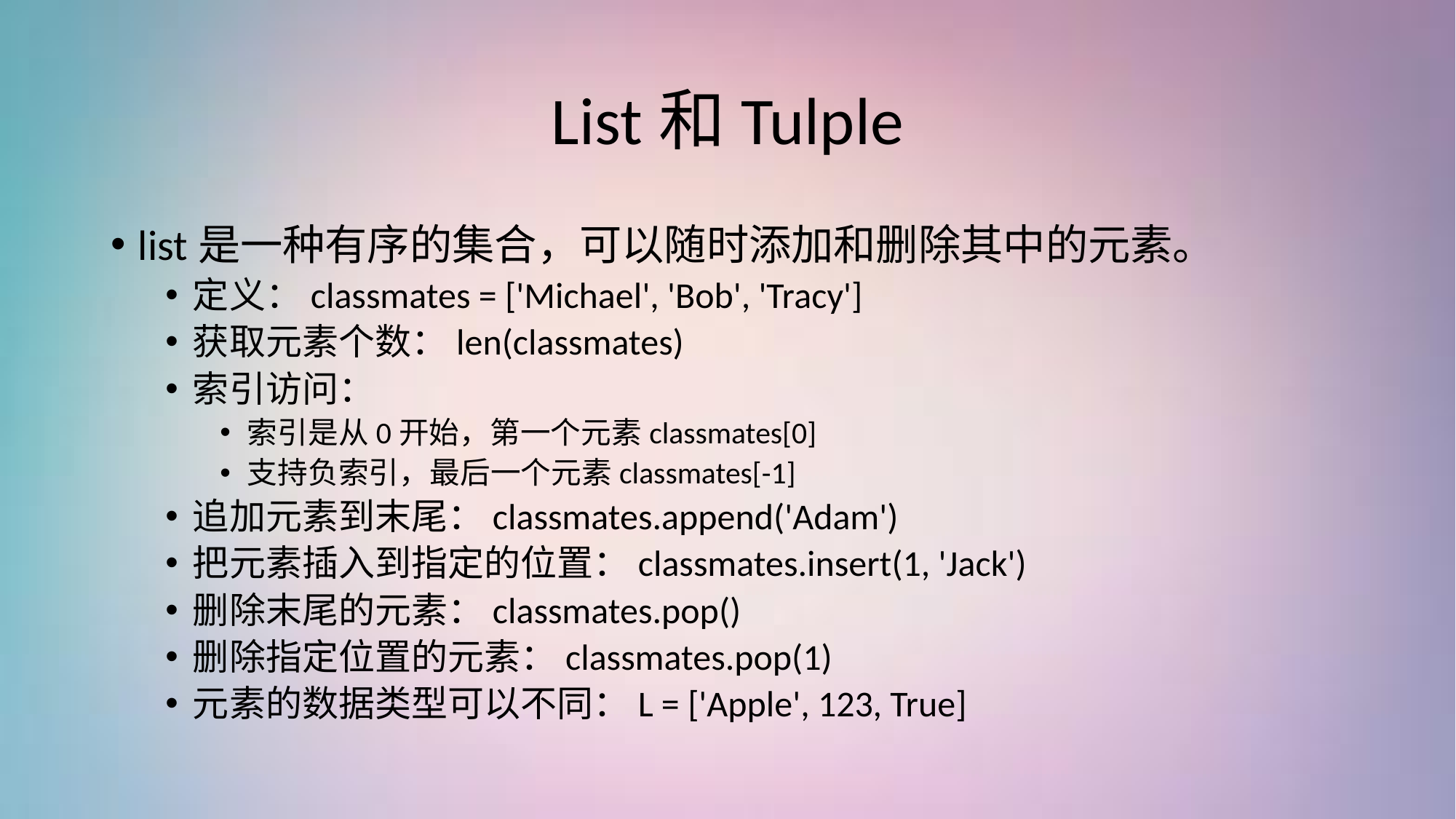

# List和Tulple
list是一种有序的集合，可以随时添加和删除其中的元素。
定义：classmates = ['Michael', 'Bob', 'Tracy']
获取元素个数：len(classmates)
索引访问：
索引是从0开始，第一个元素classmates[0]
支持负索引，最后一个元素classmates[-1]
追加元素到末尾：classmates.append('Adam')
把元素插入到指定的位置：classmates.insert(1, 'Jack')
删除末尾的元素：classmates.pop()
删除指定位置的元素：classmates.pop(1)
元素的数据类型可以不同：L = ['Apple', 123, True]